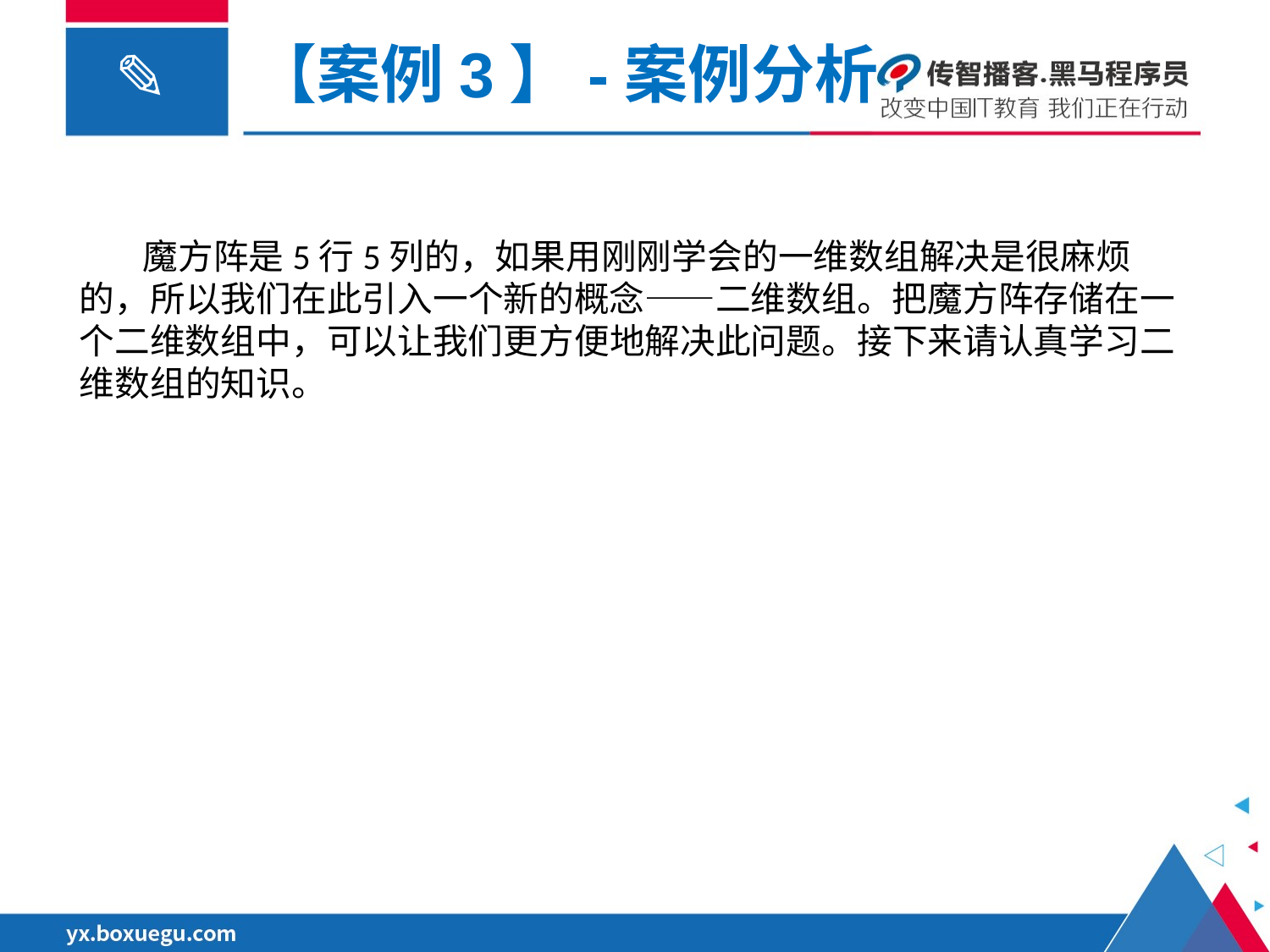

【案例3】-案例分析
       魔方阵是5行5列的，如果用刚刚学会的一维数组解决是很麻烦的，所以我们在此引入一个新的概念——二维数组。把魔方阵存储在一个二维数组中，可以让我们更方便地解决此问题。接下来请认真学习二维数组的知识。